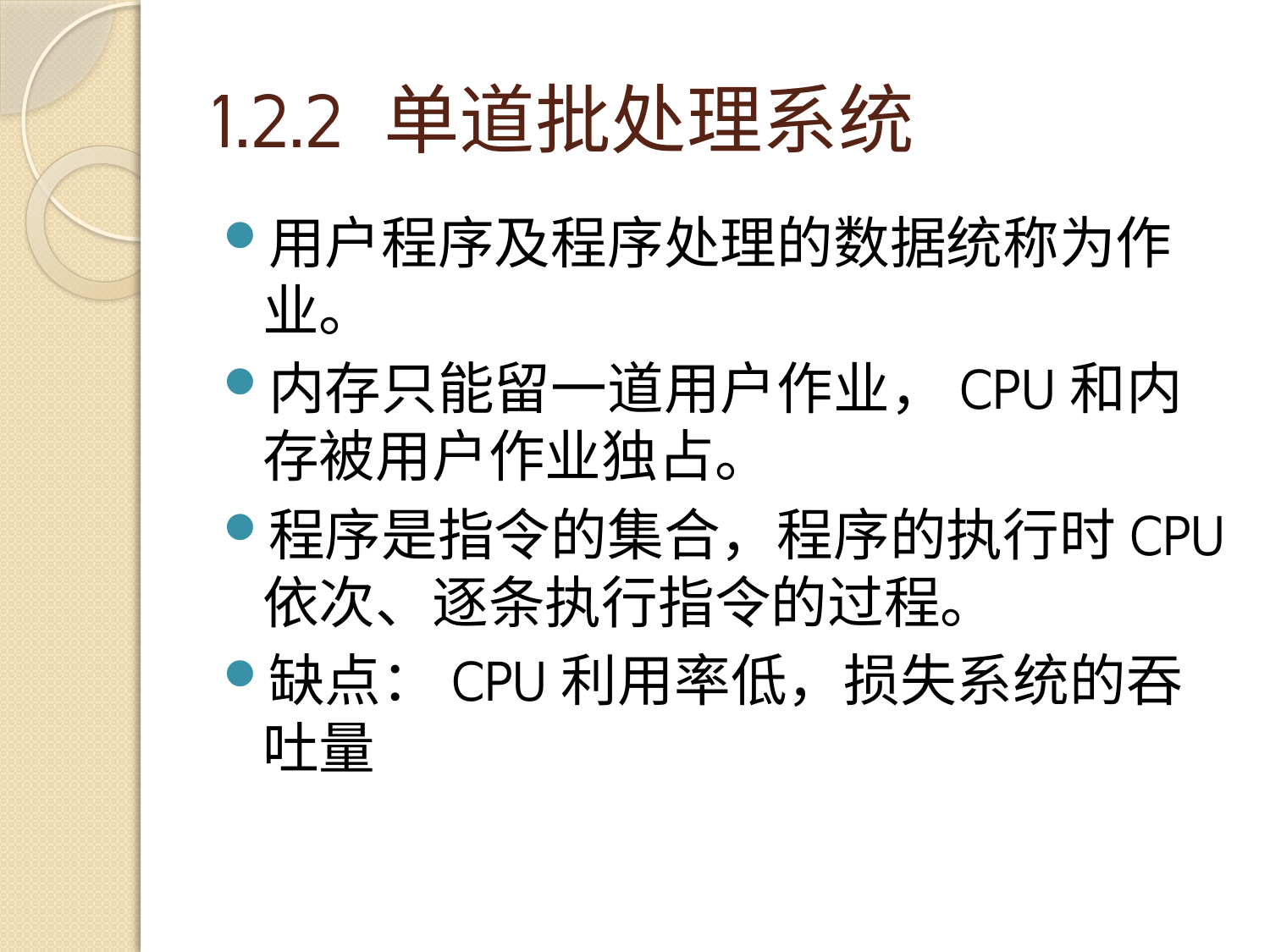

# 1.2.2 单道批处理系统
用户程序及程序处理的数据统称为作业。
内存只能留一道用户作业，CPU和内存被用户作业独占。
程序是指令的集合，程序的执行时CPU依次、逐条执行指令的过程。
缺点：CPU利用率低，损失系统的吞吐量